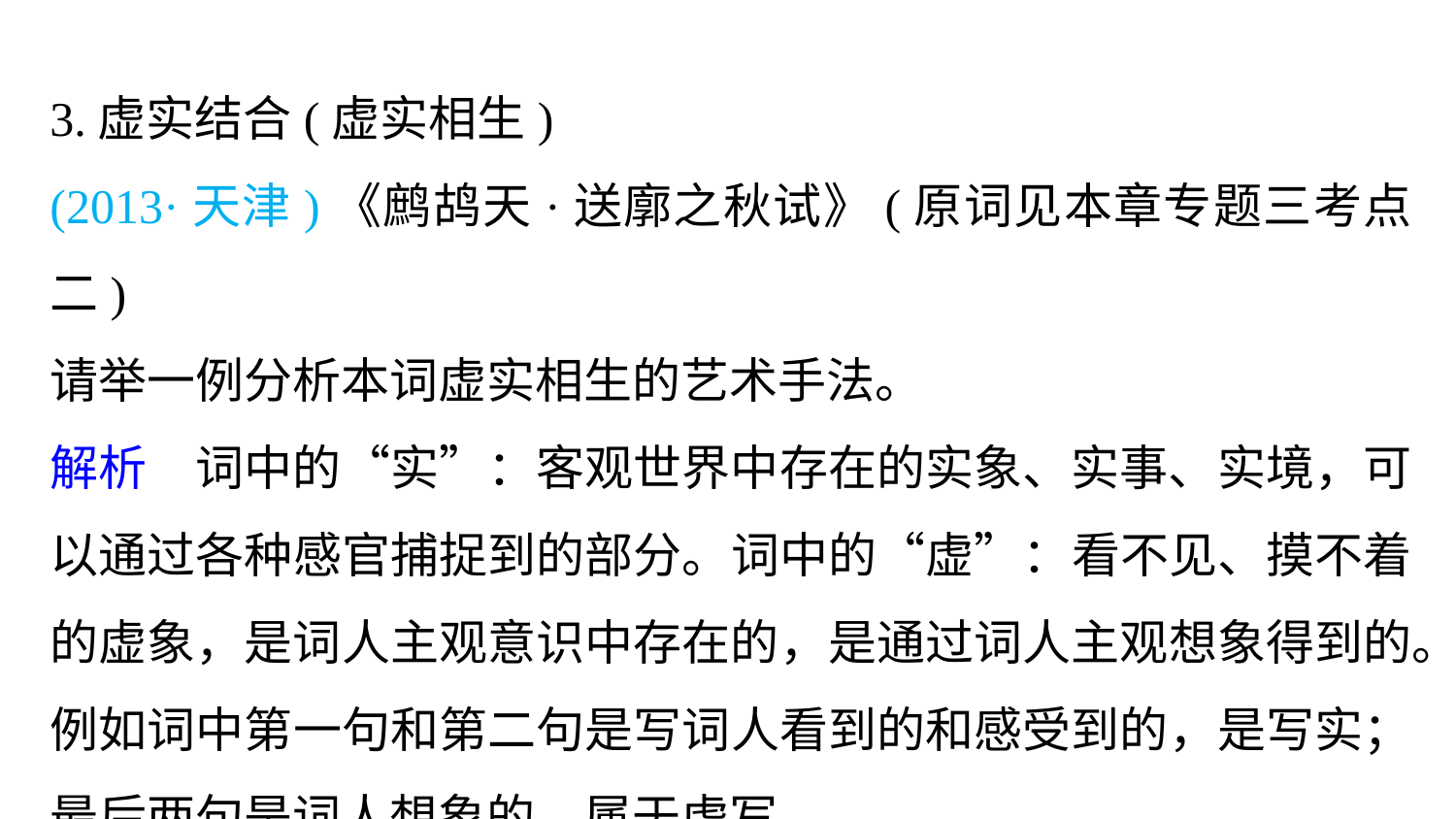

3.虚实结合(虚实相生)
(2013·天津)《鹧鸪天·送廓之秋试》(原词见本章专题三考点二)
请举一例分析本词虚实相生的艺术手法。
解析　词中的“实”：客观世界中存在的实象、实事、实境，可以通过各种感官捕捉到的部分。词中的“虚”：看不见、摸不着的虚象，是词人主观意识中存在的，是通过词人主观想象得到的。例如词中第一句和第二句是写词人看到的和感受到的，是写实；最后两句是词人想象的，属于虚写。